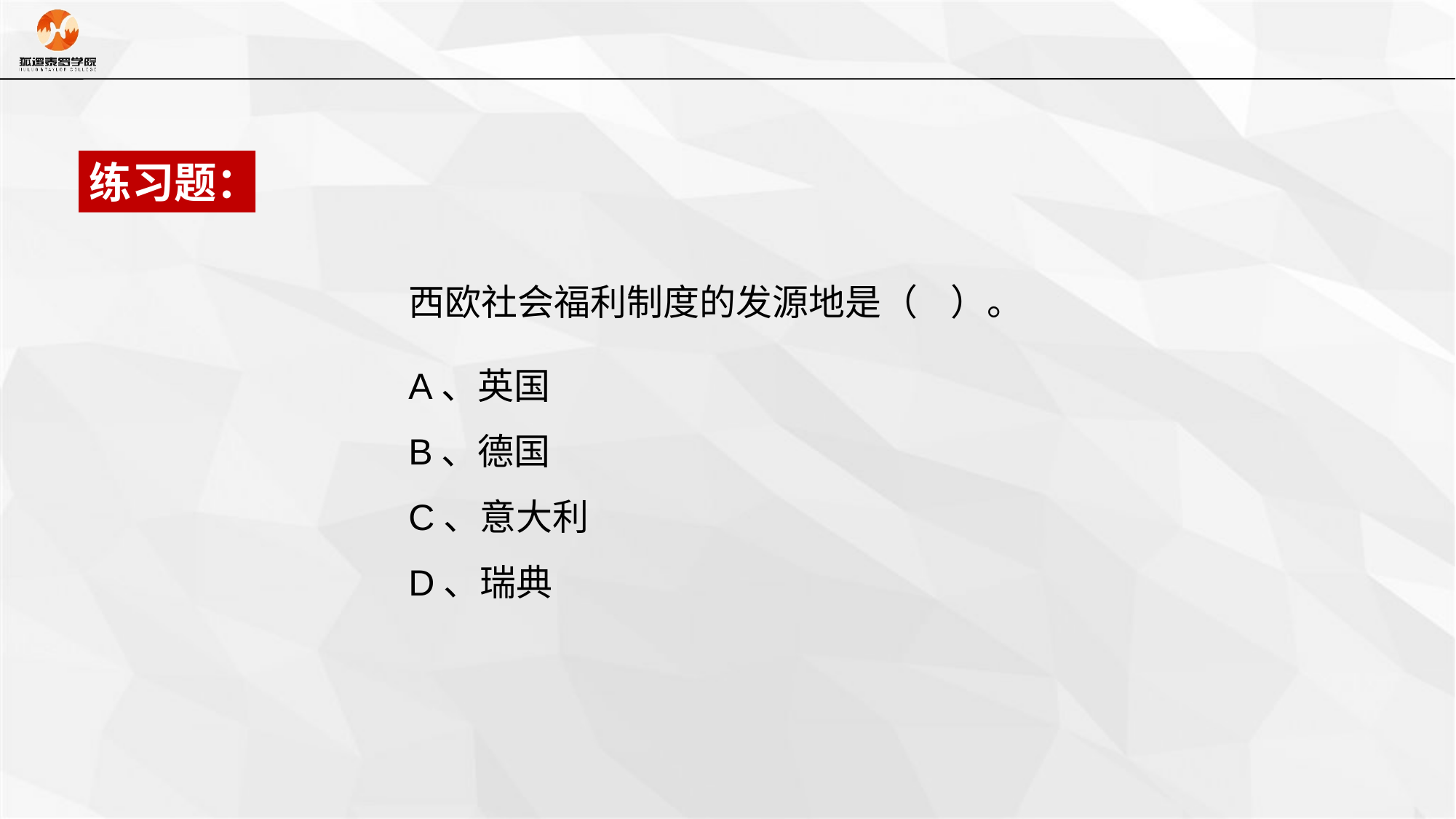

练习题：
西欧社会福利制度的发源地是（    ）。
A、英国
B、德国
C、意大利
D、瑞典